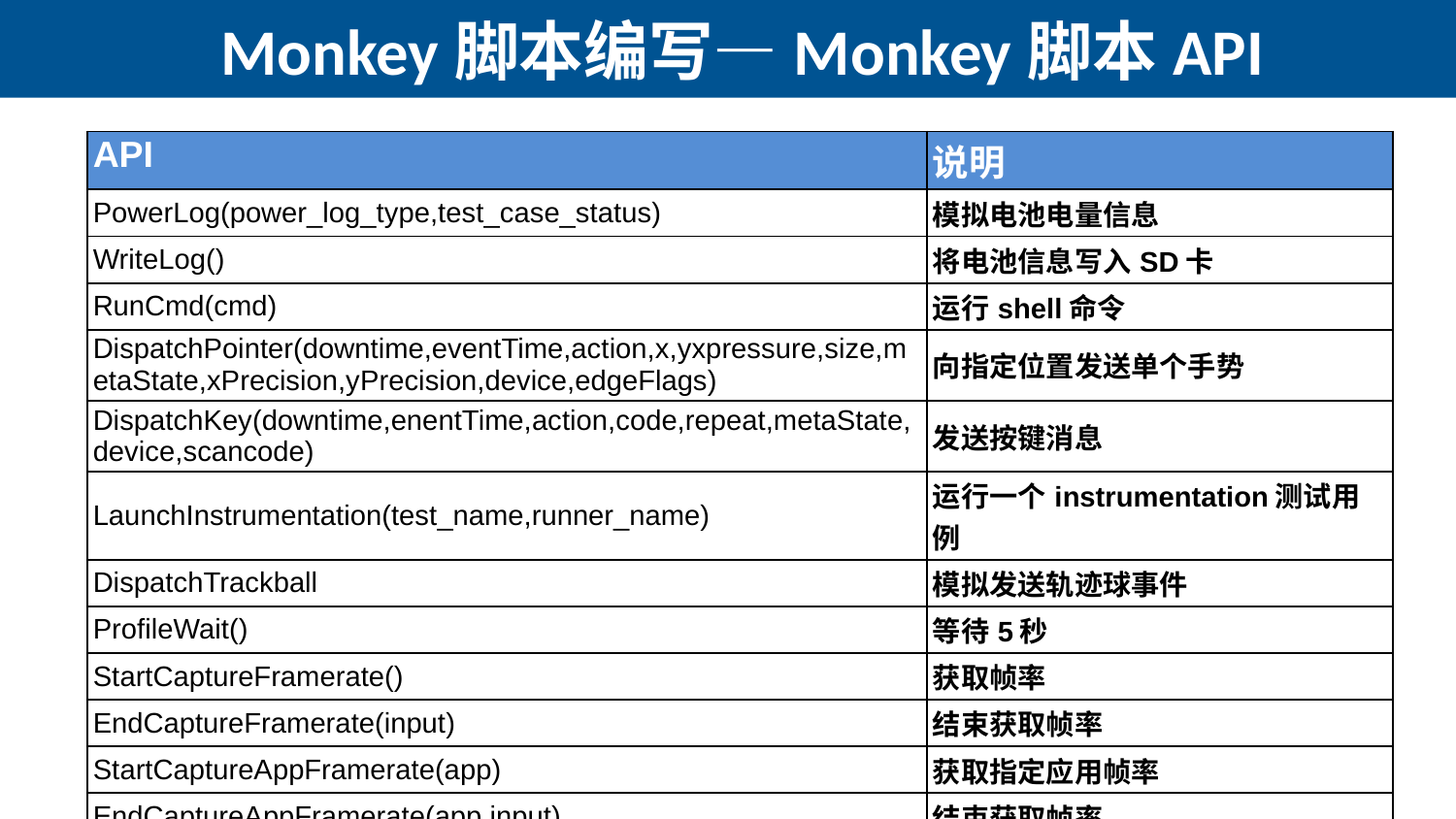

# Monkey脚本编写—Monkey脚本API
| API | 说明 |
| --- | --- |
| PowerLog(power\_log\_type,test\_case\_status) | 模拟电池电量信息 |
| WriteLog() | 将电池信息写入SD卡 |
| RunCmd(cmd) | 运行shell命令 |
| DispatchPointer(downtime,eventTime,action,x,yxpressure,size,metaState,xPrecision,yPrecision,device,edgeFlags) | 向指定位置发送单个手势 |
| DispatchKey(downtime,enentTime,action,code,repeat,metaState,device,scancode) | 发送按键消息 |
| LaunchInstrumentation(test\_name,runner\_name) | 运行一个instrumentation测试用例 |
| DispatchTrackball | 模拟发送轨迹球事件 |
| ProfileWait() | 等待5秒 |
| StartCaptureFramerate() | 获取帧率 |
| EndCaptureFramerate(input) | 结束获取帧率 |
| StartCaptureAppFramerate(app) | 获取指定应用帧率 |
| EndCaptureAppFramerate(app,input) | 结束获取帧率 |